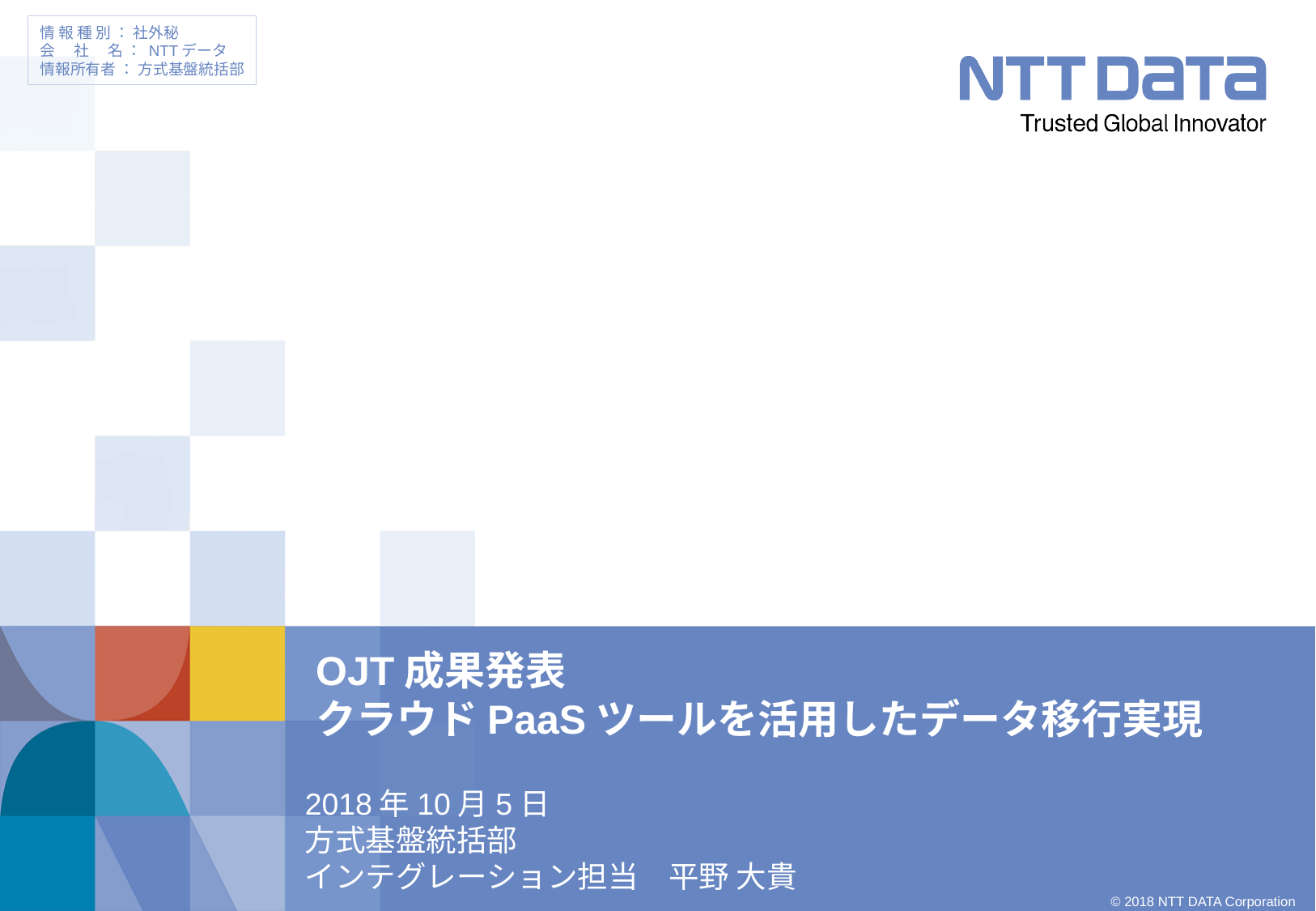

情 報 種 別 ： 社外秘
会　 社　 名 ： NTTデータ
情報所有者 ： 方式基盤統括部
# OJT成果発表 クラウドPaaSツールを活用したデータ移行実現
2018年10月5日
方式基盤統括部
インテグレーション担当　平野 大貴
新技術を利用する上での非機能を網羅的に事前に検証しておきました～みたいなタイトル